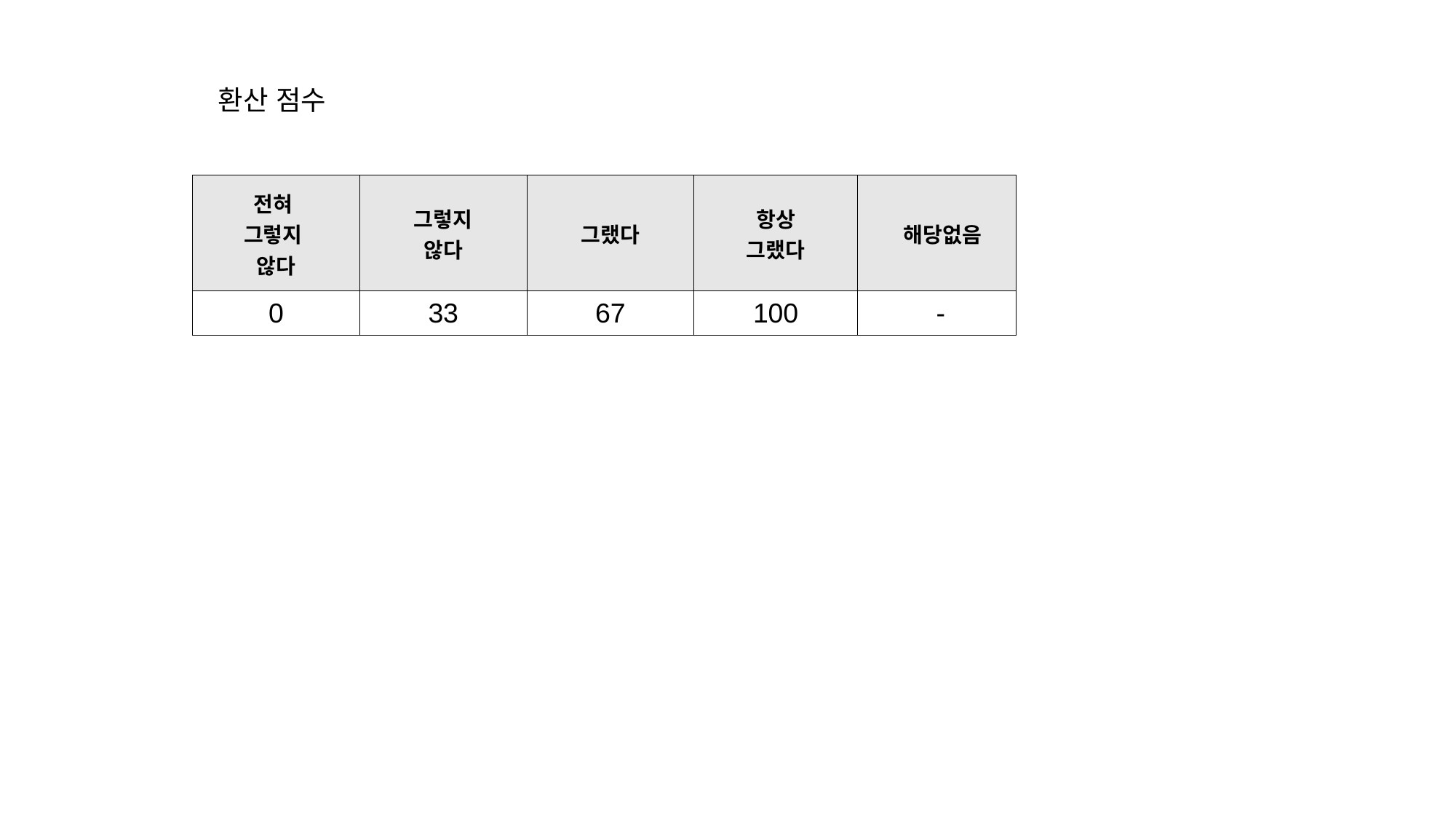

환산 점수
| 전혀 그렇지 않다 | 그렇지 않다 | 그랬다 | 항상 그랬다 | 해당없음 |
| --- | --- | --- | --- | --- |
| 0 | 33 | 67 | 100 | - |